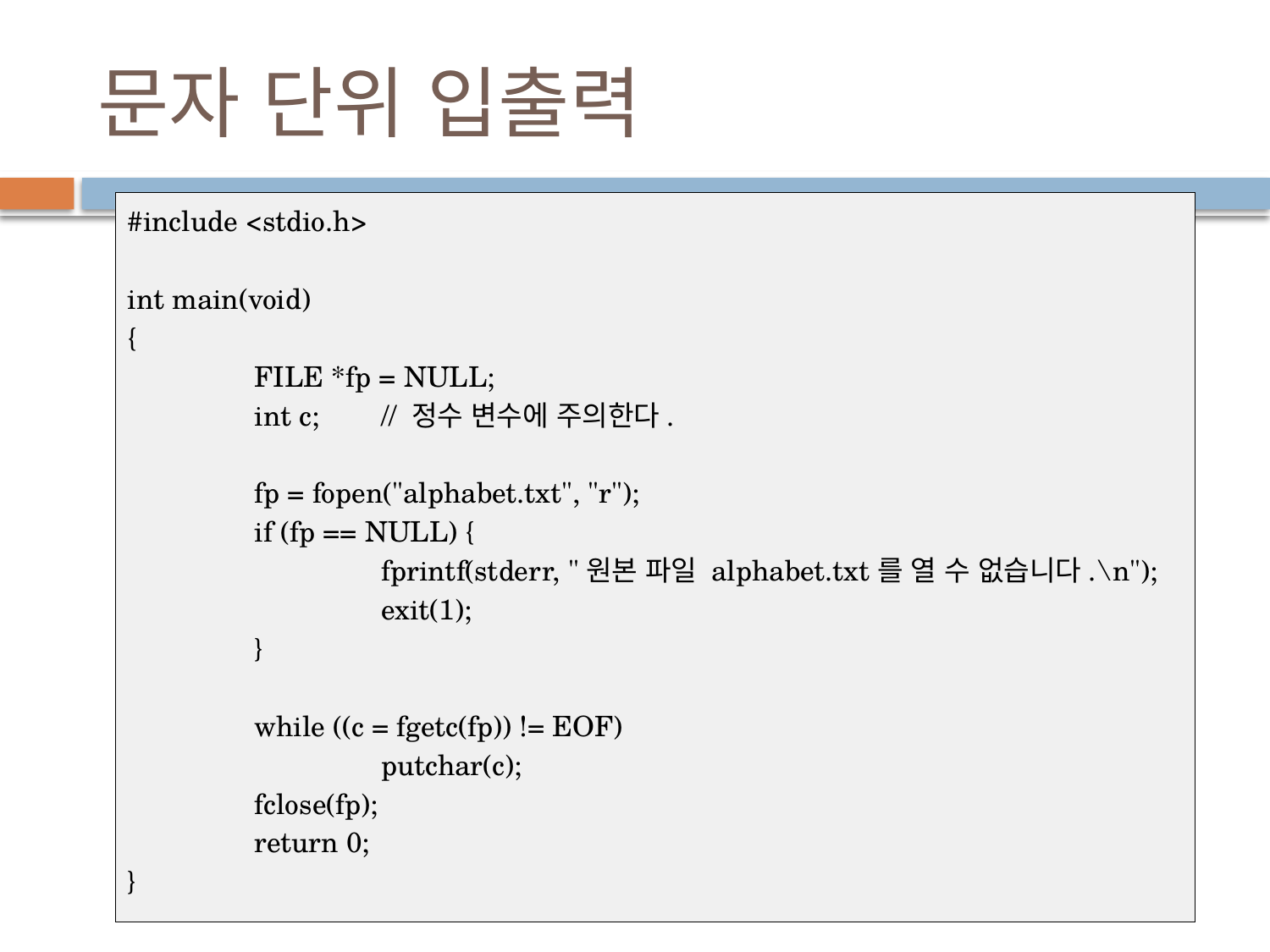

# 문자 단위 입출력

#include <stdio.h>

int main(void)
{
	FILE *fp = NULL;
	int c;	// 정수 변수에 주의한다.

	fp = fopen("alphabet.txt", "r");
	if (fp == NULL) {
		fprintf(stderr, "원본 파일 alphabet.txt를 열 수 없습니다.\n");
		exit(1);
	}

	while ((c = fgetc(fp)) != EOF)
		putchar(c);
	fclose(fp);
	return 0;
}